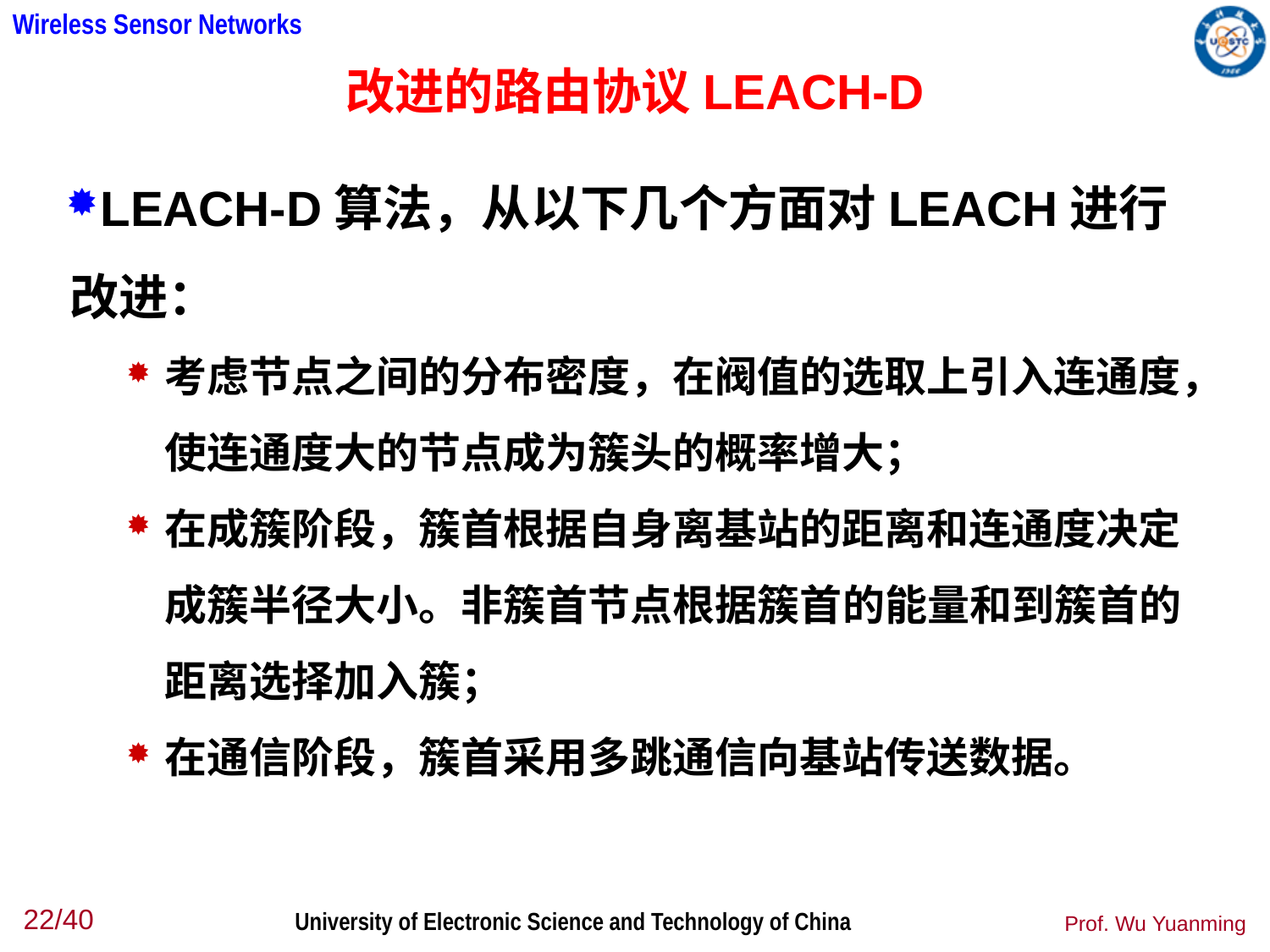

# 改进的路由协议LEACH-D
LEACH-D算法，从以下几个方面对LEACH进行改进：
考虑节点之间的分布密度，在阀值的选取上引入连通度，使连通度大的节点成为簇头的概率增大；
在成簇阶段，簇首根据自身离基站的距离和连通度决定成簇半径大小。非簇首节点根据簇首的能量和到簇首的距离选择加入簇；
在通信阶段，簇首采用多跳通信向基站传送数据。
22/40
Prof. Wu Yuanming